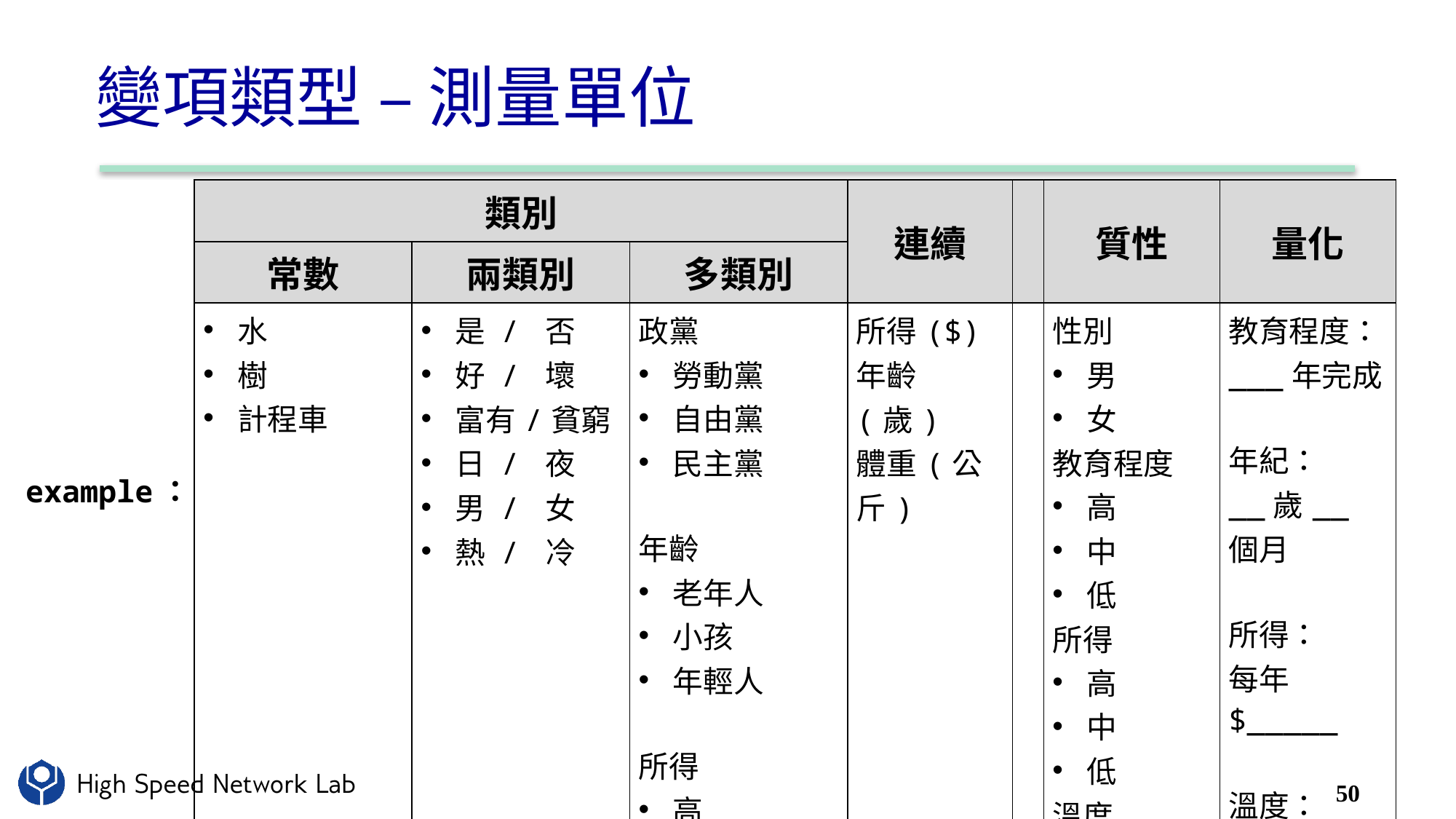

# 變項類型 – 測量單位
| 類別 |  |  | 連續 |  | 質性 | 量化 |
| --- | --- | --- | --- | --- | --- | --- |
| 常數 | 兩類別 | 多類別 |  |  |  |  |
| 水 樹 計程車 | 是 / 否 好 / 壞 富有/貧窮 日 / 夜 男 / 女 熱 / 冷 | 政黨 勞動黨 自由黨 民主黨 年齡 老年人 小孩 年輕人 所得 高 中 低 | 所得($) 年齡(歲) 體重(公斤) |  | 性別 男 女 教育程度 高 中 低 所得 高 中 低 溫度 熱 冷 | 教育程度：\_\_\_年完成 年紀： \_\_歲\_\_個月 所得： 每年$\_\_\_\_\_ 溫度： 攝氏\_\_度 或華氏\_\_度 |
example：
50